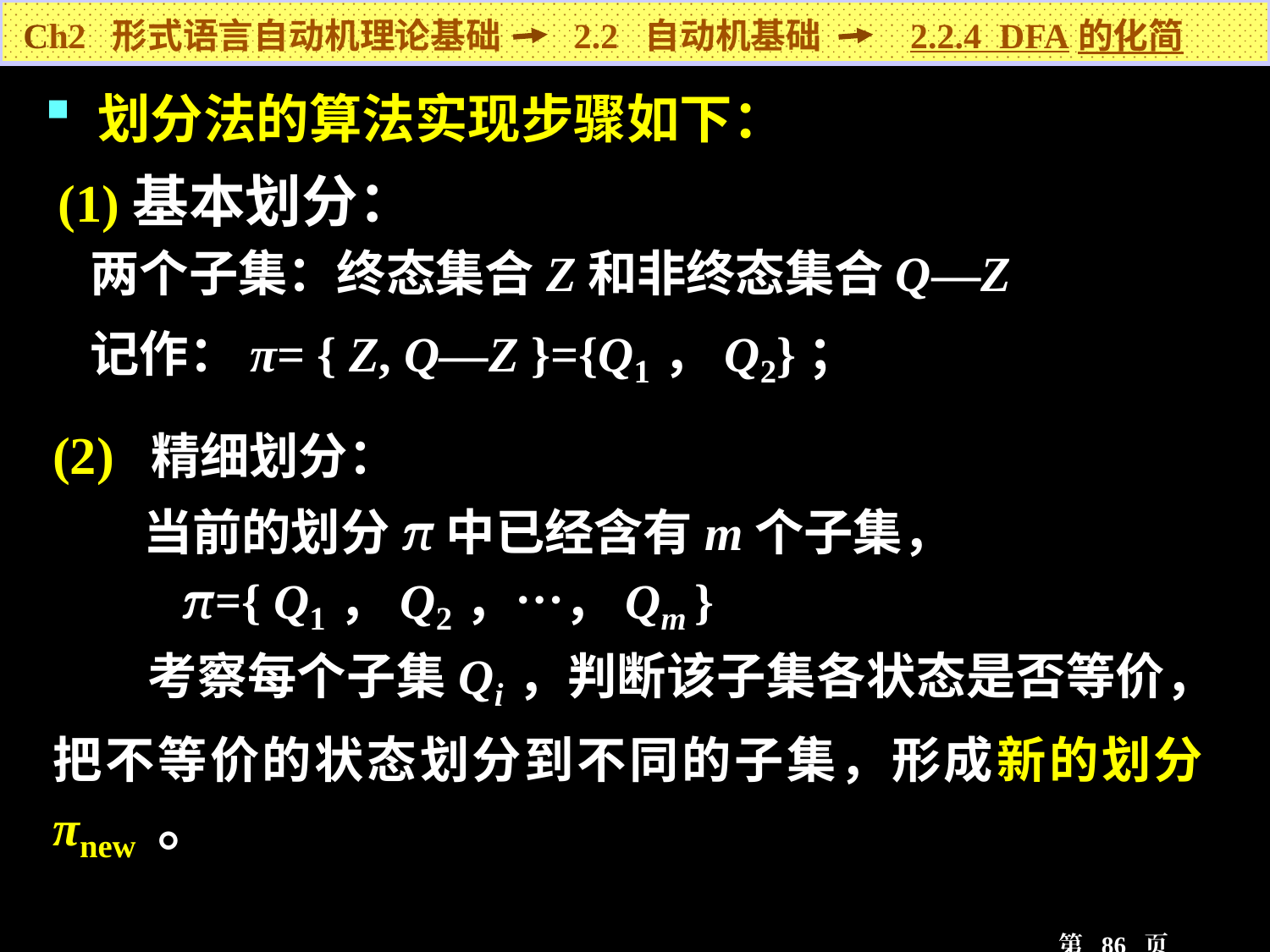

Ch2  形式语言自动机理论基础        2.2  自动机基础          2.2.4  DFA的化简

 划分法的算法实现步骤如下：
 (1)基本划分：
   两个子集：终态集合Z和非终态集合Q―Z
   记作：π= { Z, Q―Z }={Q1，Q2}；
(2)  精细划分：
       当前的划分π中已经含有m个子集，
          π={ Q1，Q2，…，Qm }
       考察每个子集Qi，判断该子集各状态是否等价，把不等价的状态划分到不同的子集，形成新的划分πnew 。